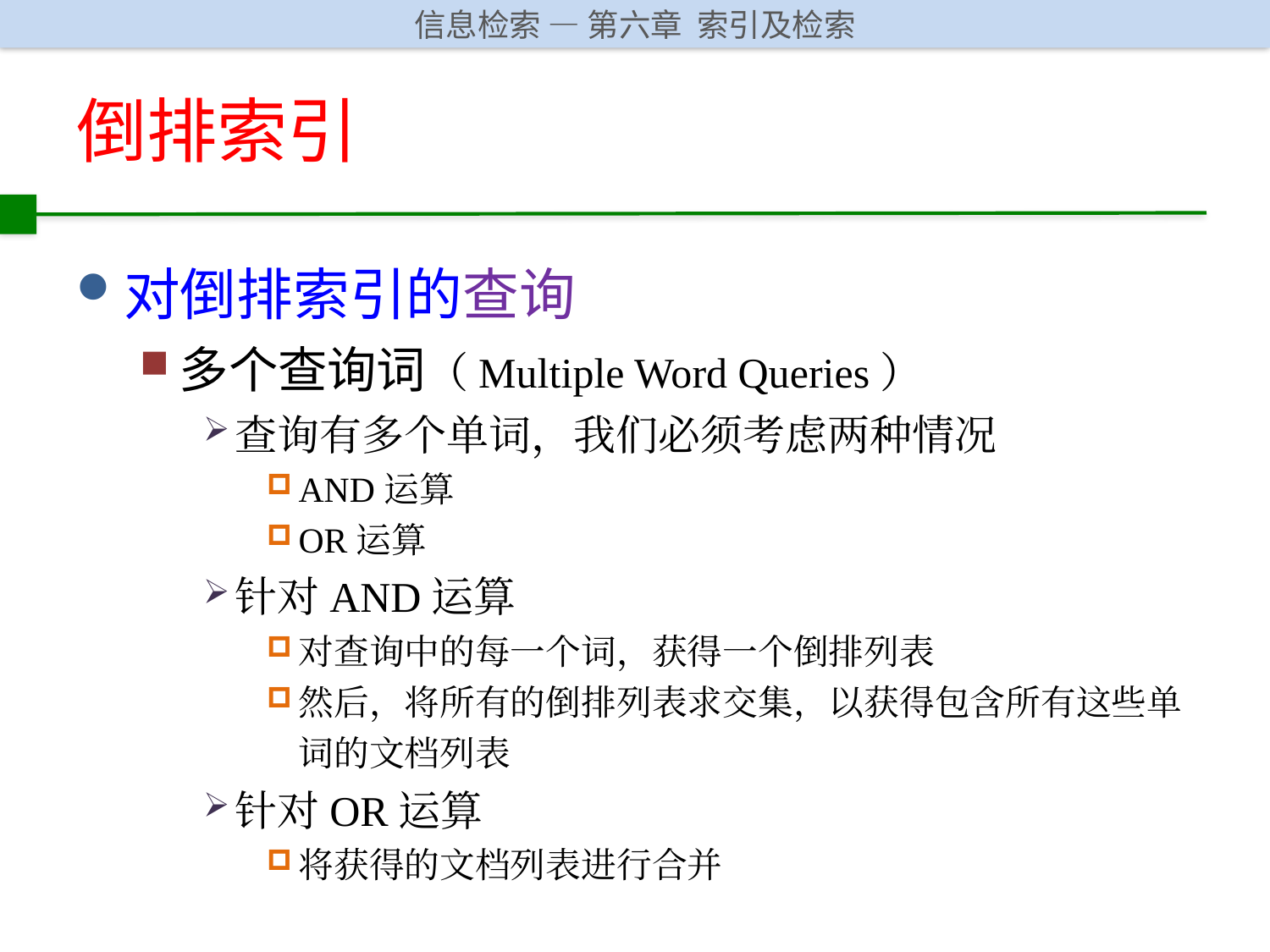

# 倒排索引
对倒排索引的查询
多个查询词（Multiple Word Queries）
查询有多个单词，我们必须考虑两种情况
AND运算
OR运算
针对AND运算
对查询中的每一个词，获得一个倒排列表
然后，将所有的倒排列表求交集，以获得包含所有这些单词的文档列表
针对OR运算
将获得的文档列表进行合并